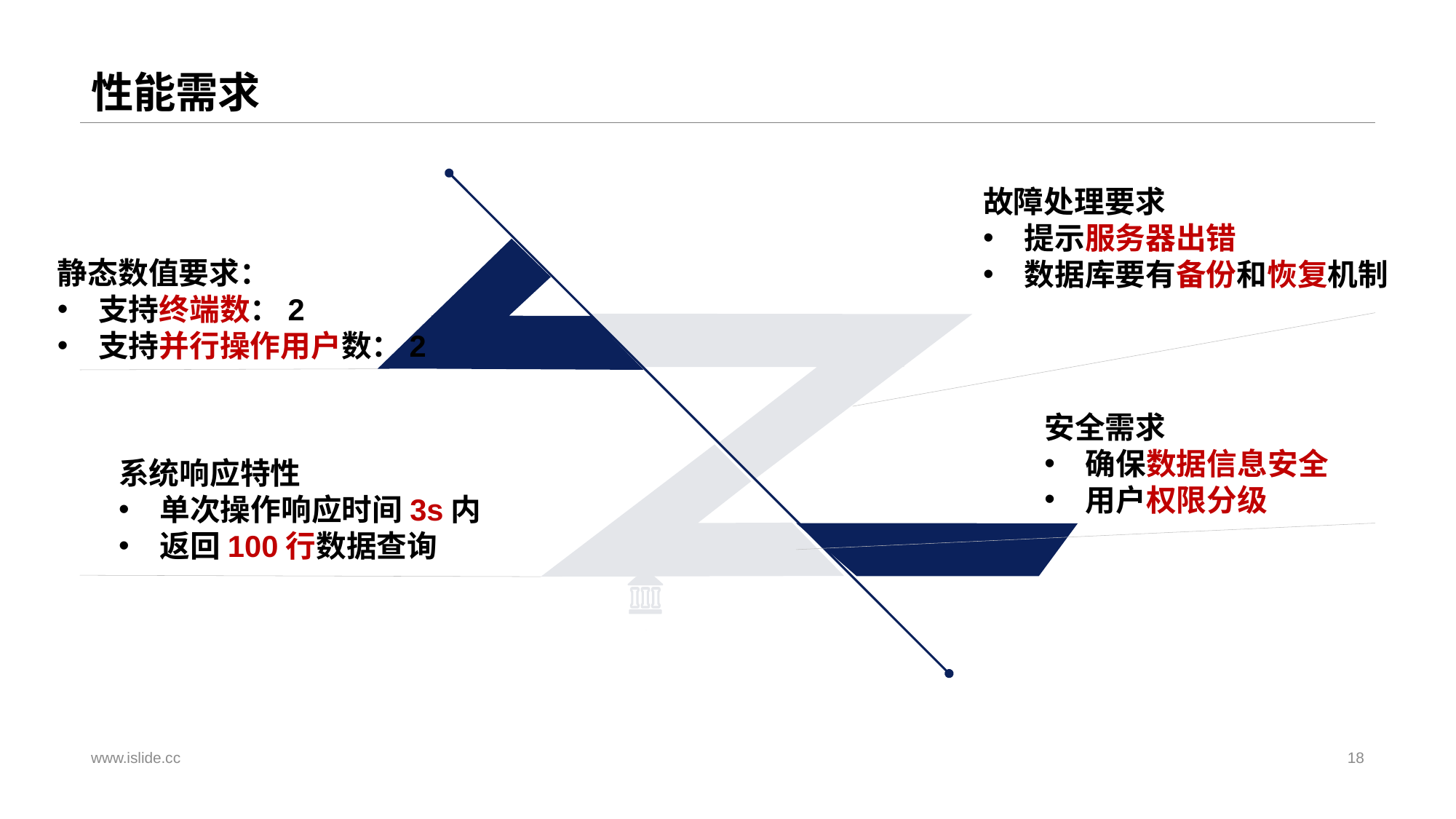

# 性能需求
故障处理要求
提示服务器出错
数据库要有备份和恢复机制

静态数值要求：
支持终端数：2
支持并行操作用户数：2
安全需求
确保数据信息安全
用户权限分级

系统响应特性
单次操作响应时间3s内
返回100行数据查询

www.islide.cc
18